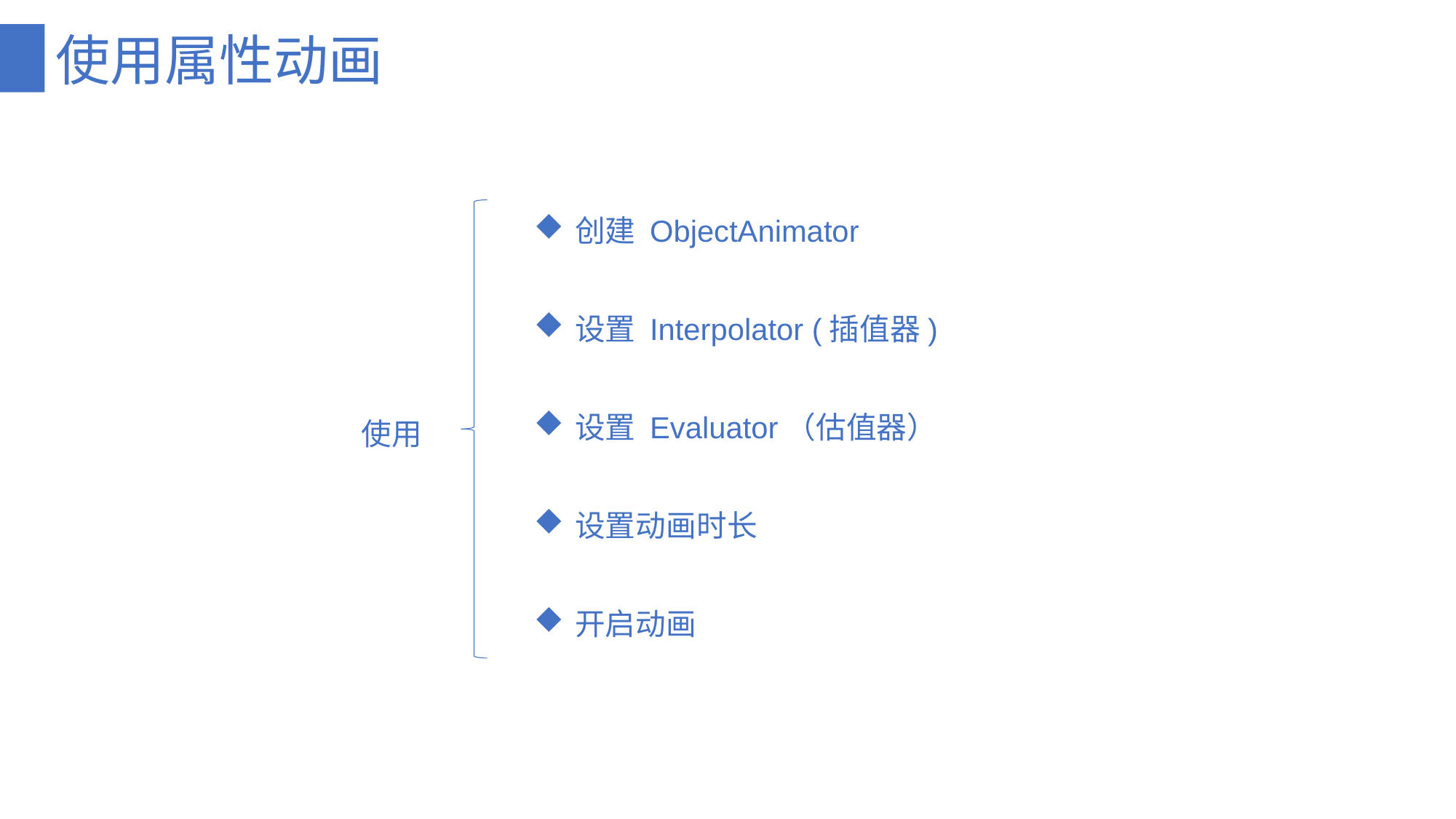

# 使用属性动画

创建 ObjectAnimator

设置 Interpolator (插值器)

设置 Evaluator（估值器）

设置动画时长

开启动画

使用